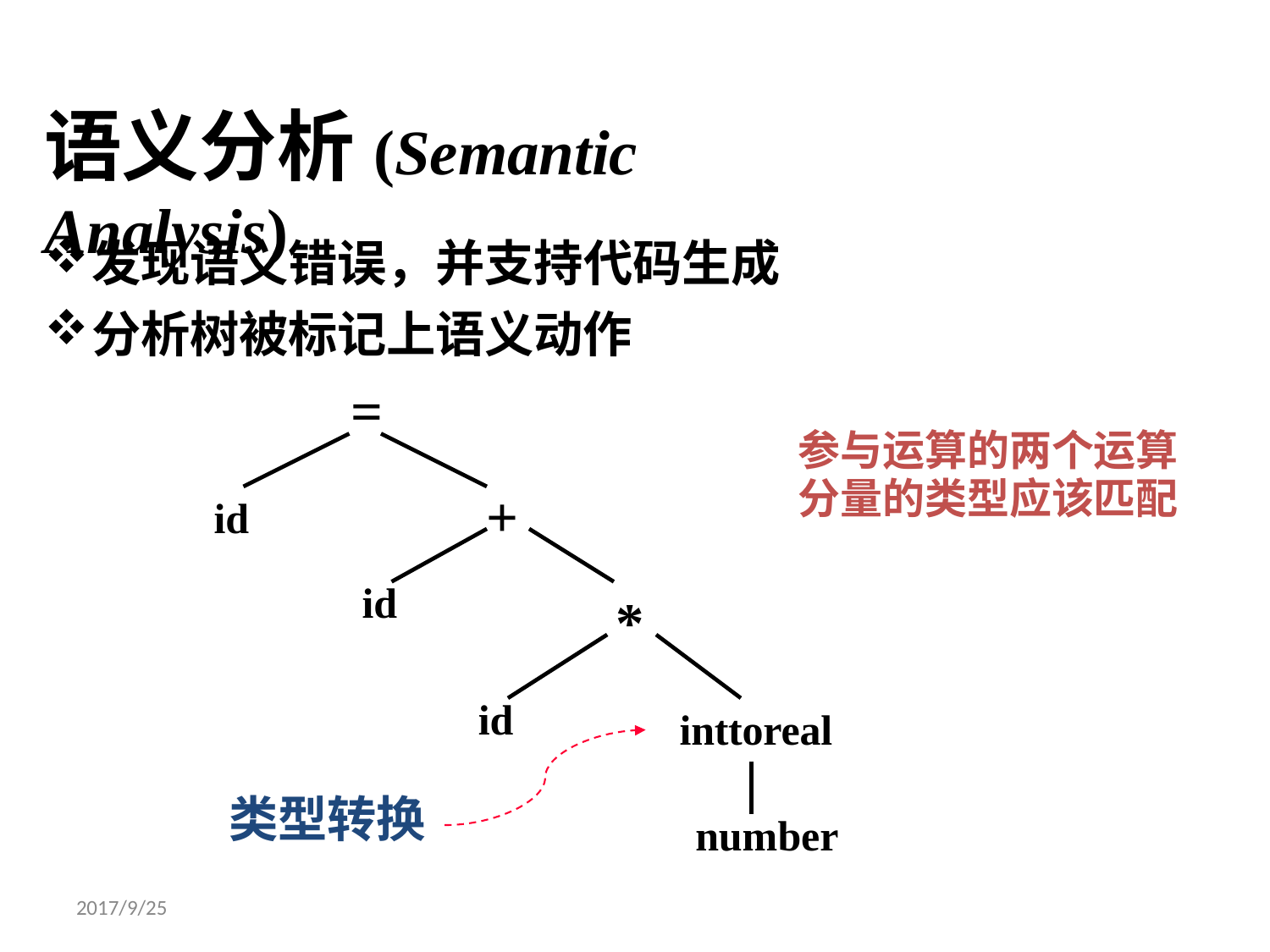

# 语义分析(Semantic Analysis)
发现语义错误，并支持代码生成
分析树被标记上语义动作
=
参与运算的两个运算 分量的类型应该匹配

+
id

id
*

id
inttoreal

类型转换
number
2017/9/25
32